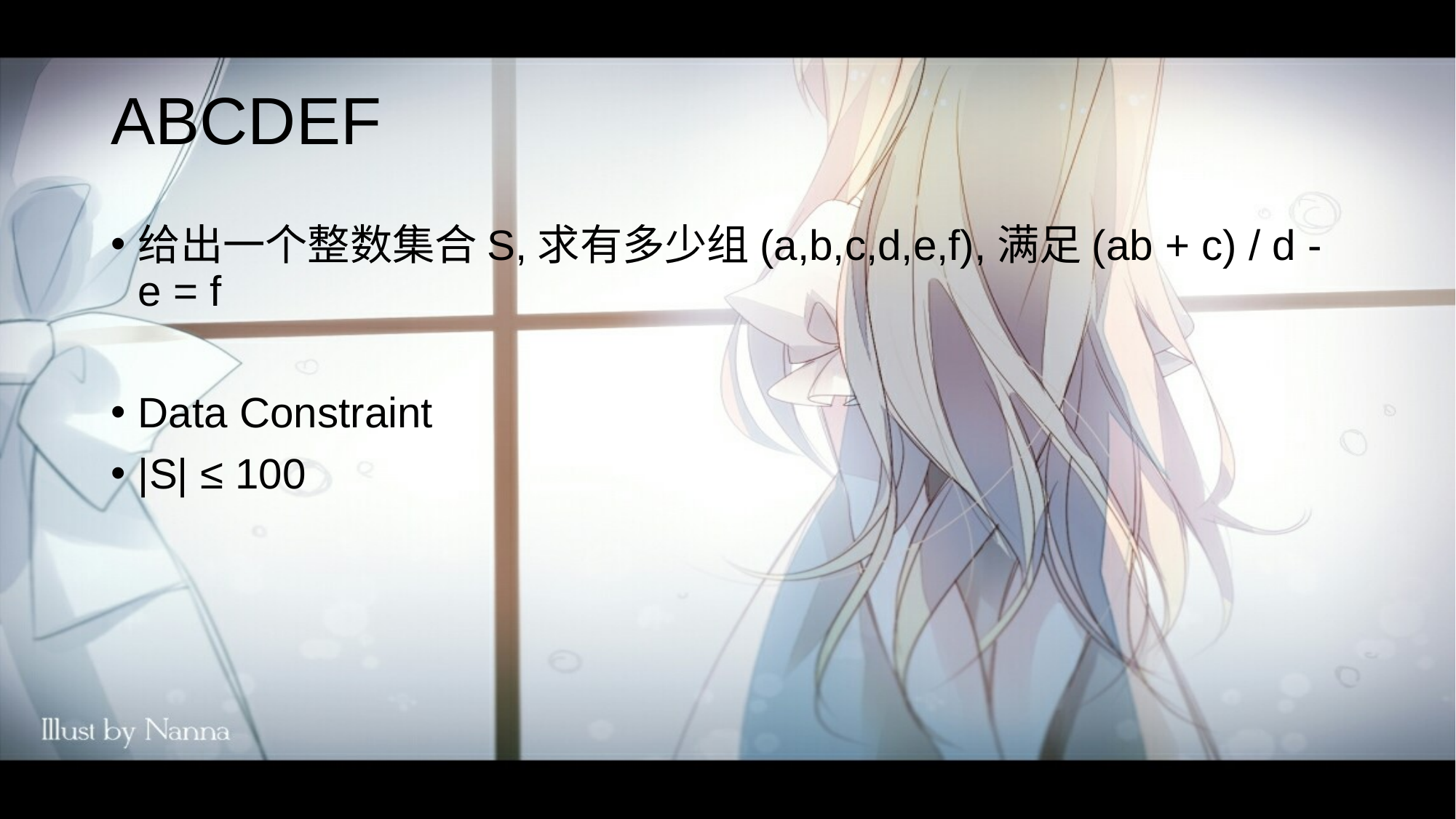

# ABCDEF
给出一个整数集合S,求有多少组(a,b,c,d,e,f),满足(ab + c) / d - e = f

Data Constraint
|S| ≤ 100